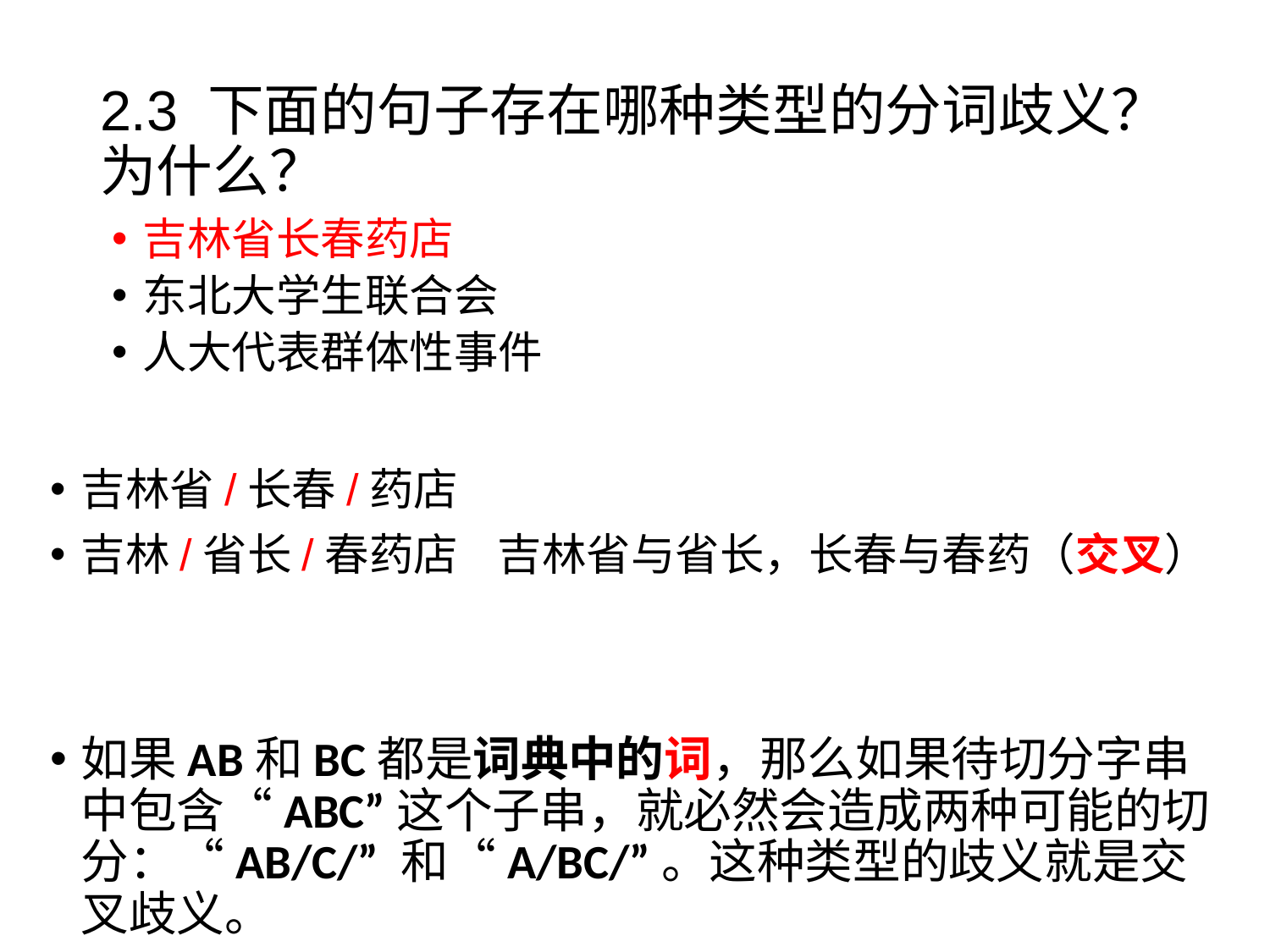

# 2.3 下面的句子存在哪种类型的分词歧义？为什么？
吉林省长春药店
东北大学生联合会
人大代表群体性事件

吉林省/长春/药店
吉林/省长/春药店    吉林省与省长，长春与春药（交叉）

如果AB和BC都是词典中的词，那么如果待切分字串中包含“ABC”这个子串，就必然会造成两种可能的切分：“AB/C/” 和“A/BC/”。这种类型的歧义就是交叉歧义。